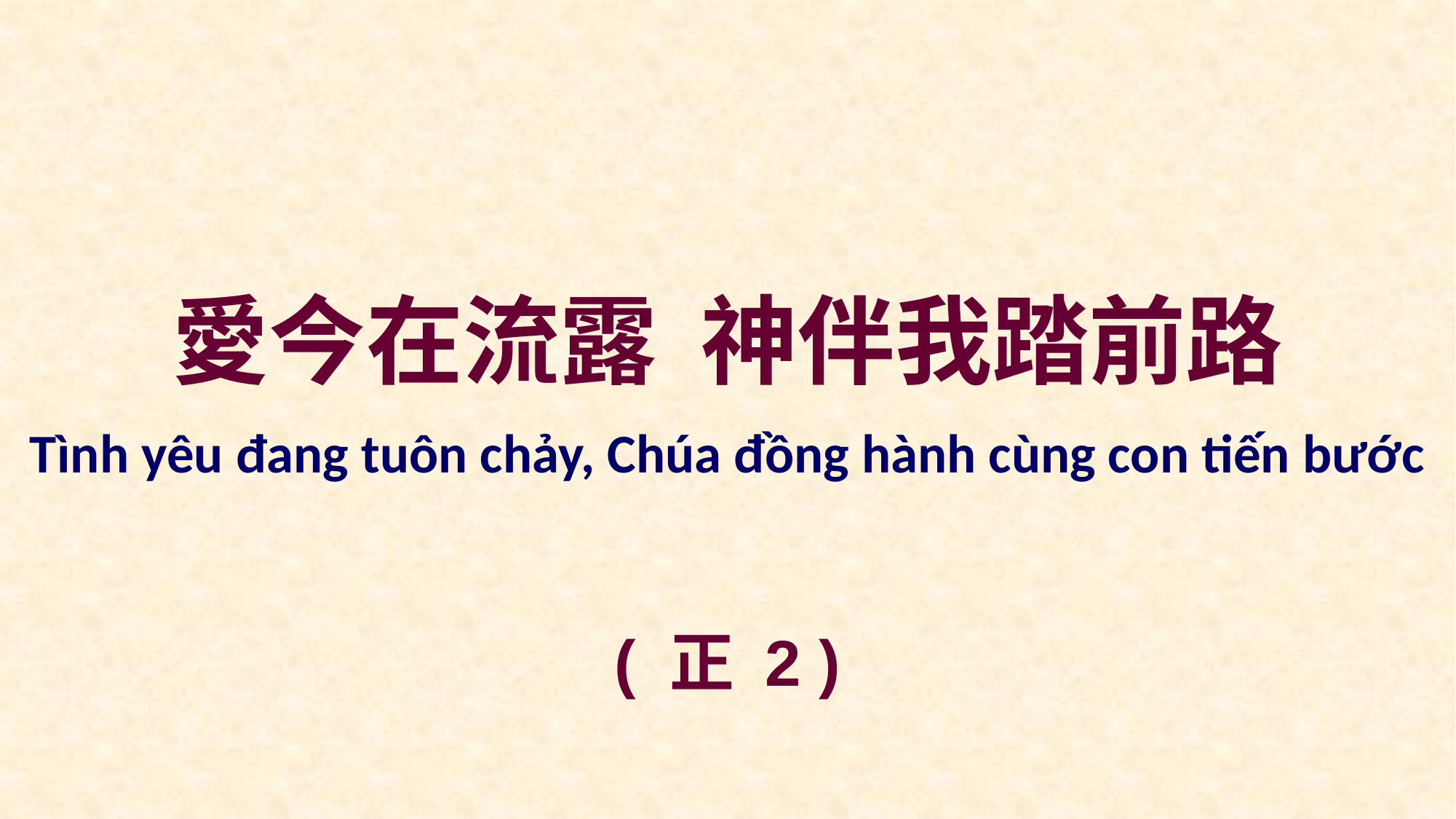

愛今在流露  神伴我踏前路
Tình yêu đang tuôn chảy, Chúa đồng hành cùng con tiến bước
( 正 2 )